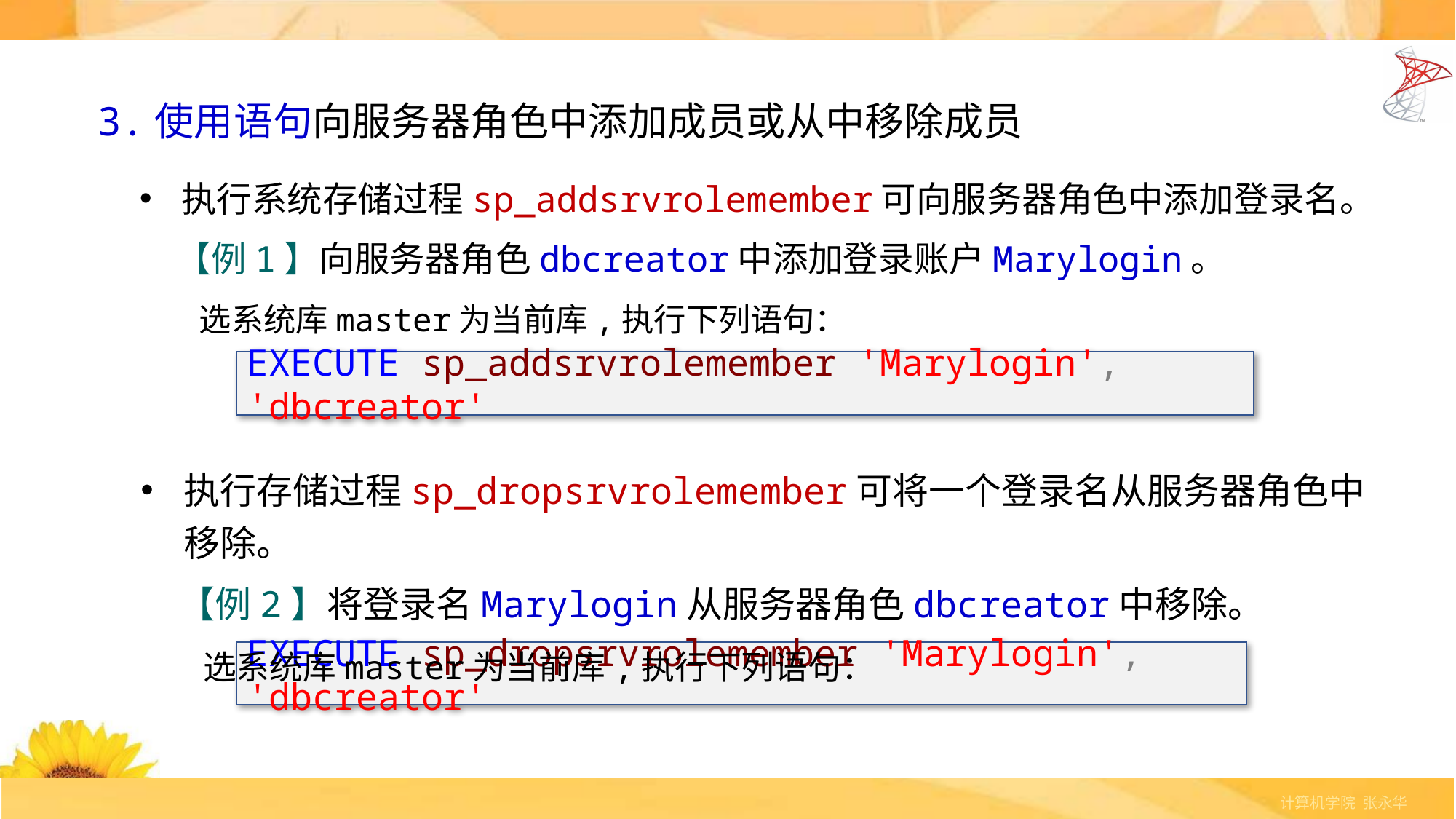

3.使用语句向服务器角色中添加成员或从中移除成员
执行系统存储过程sp_addsrvrolemember可向服务器角色中添加登录名。
   【例1】向服务器角色dbcreator中添加登录账户Marylogin。
      选系统库master为当前库,执行下列语句：
EXECUTE sp_addsrvrolemember 'Marylogin', 'dbcreator'
执行存储过程sp_dropsrvrolemember可将一个登录名从服务器角色中移除。
   【例2】将登录名Marylogin从服务器角色dbcreator中移除。
      选系统库master为当前库,执行下列语句：
EXECUTE sp_dropsrvrolemember 'Marylogin', 'dbcreator'